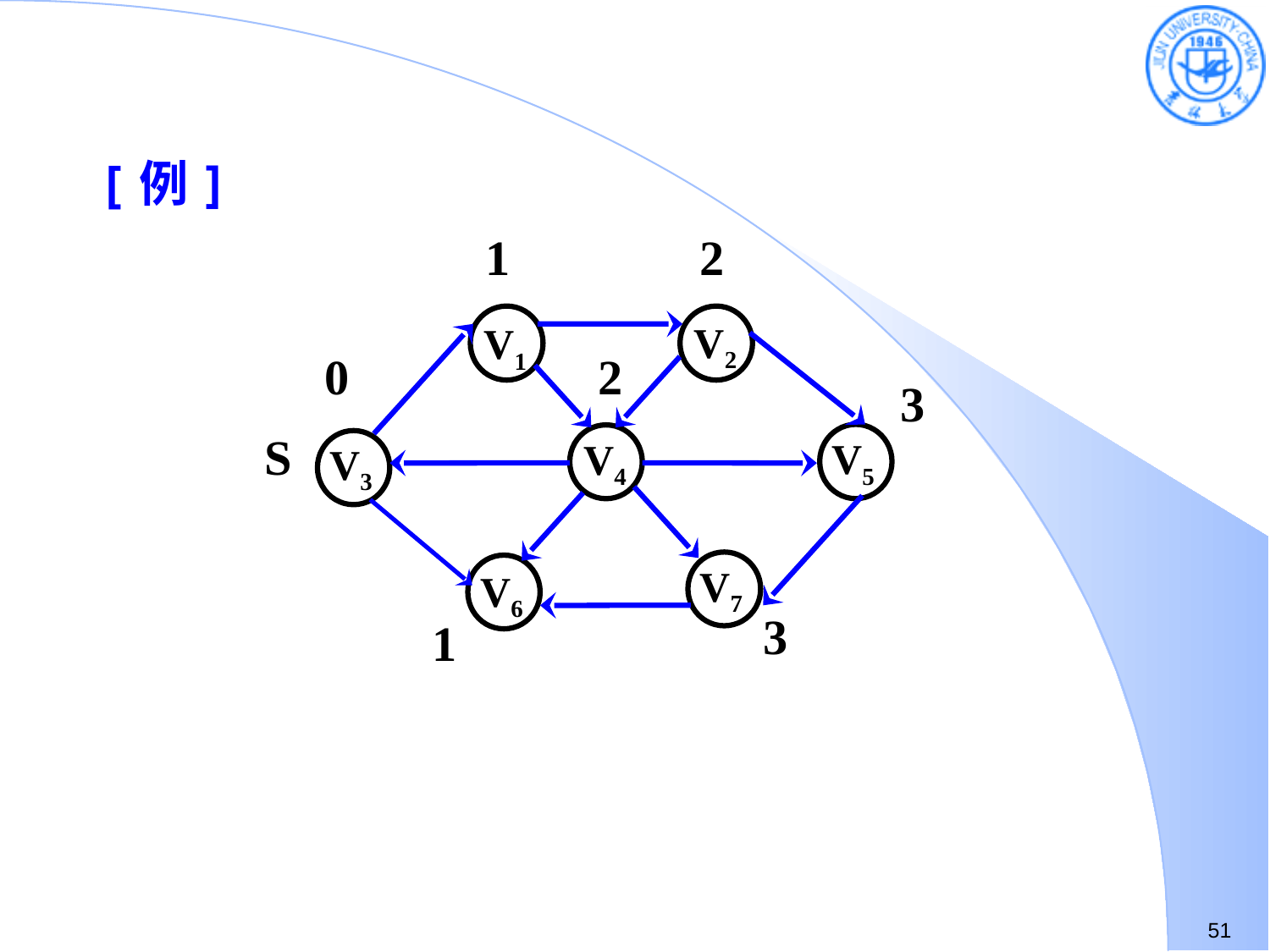

[例]
1
2

V1
V2

0
2

3

S

V5
V4
V3

V7
V6

3
1